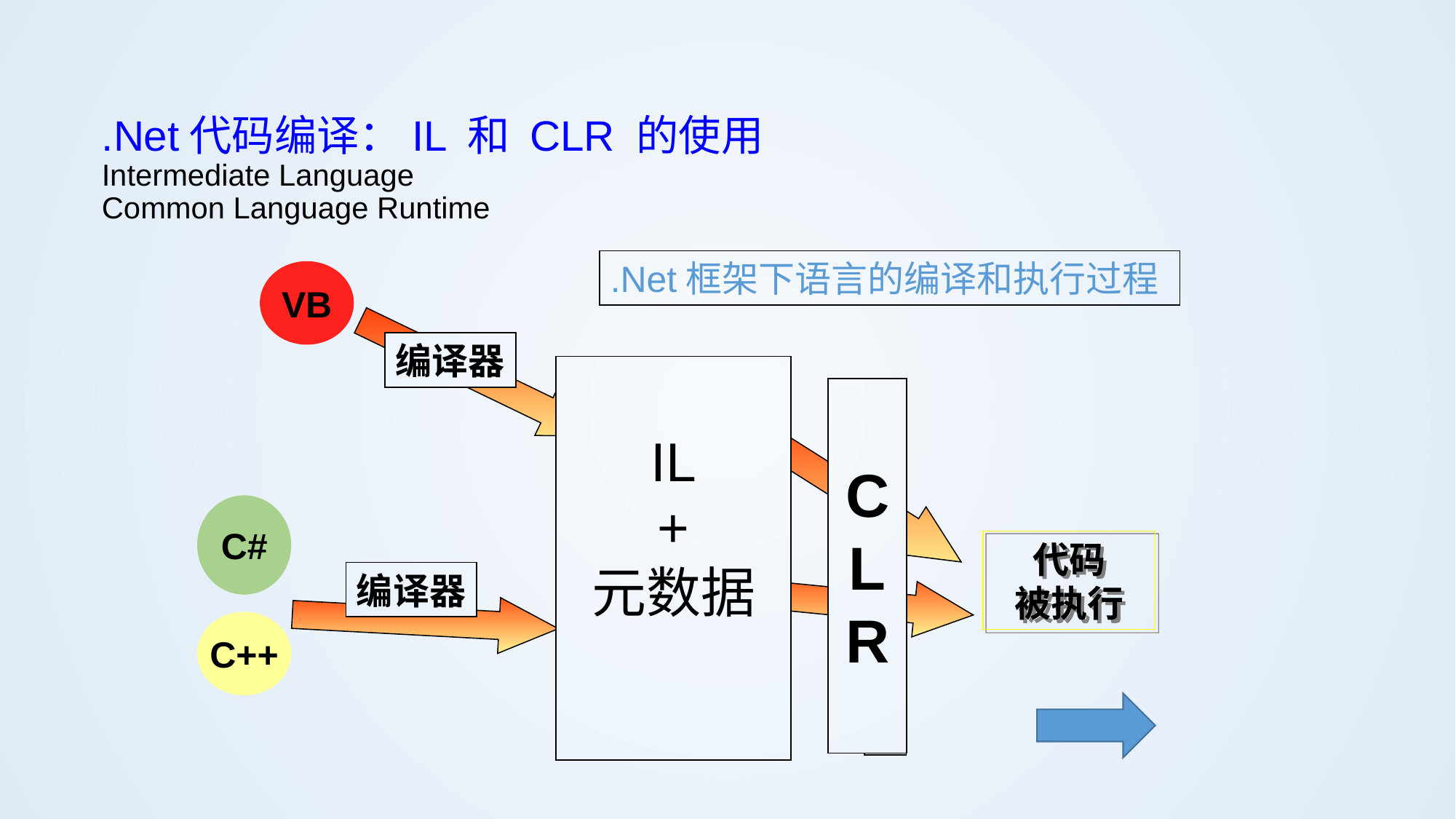

# .Net代码编译：IL 和 CLR 的使用 Intermediate Language Common Language Runtime
.Net框架下语言的编译和执行过程
VB
C#
C++
编译器
编译器

IL
+
元数据

C
L
R

可执行
代码
可执行
代码
R
U
N
T
I
M
E
R
U
N
T
I
M
E

代码
被执行